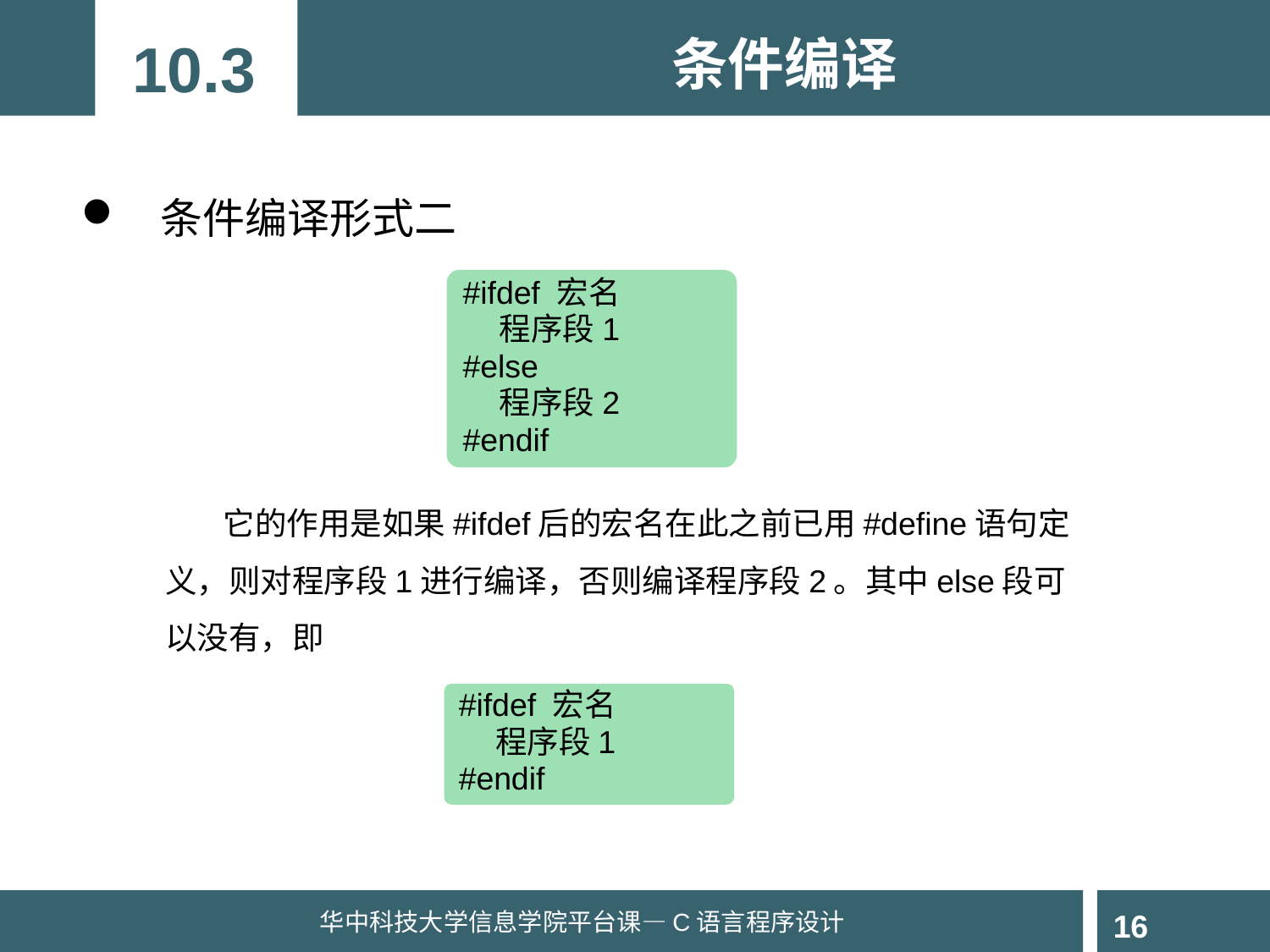

10.3
条件编译
条件编译形式二
#ifdef 宏名
    程序段1
#else
    程序段2
#endif

       它的作用是如果#ifdef后的宏名在此之前已用#define语句定义，则对程序段1进行编译，否则编译程序段2。其中else段可以没有，即
#ifdef 宏名
    程序段1
#endif